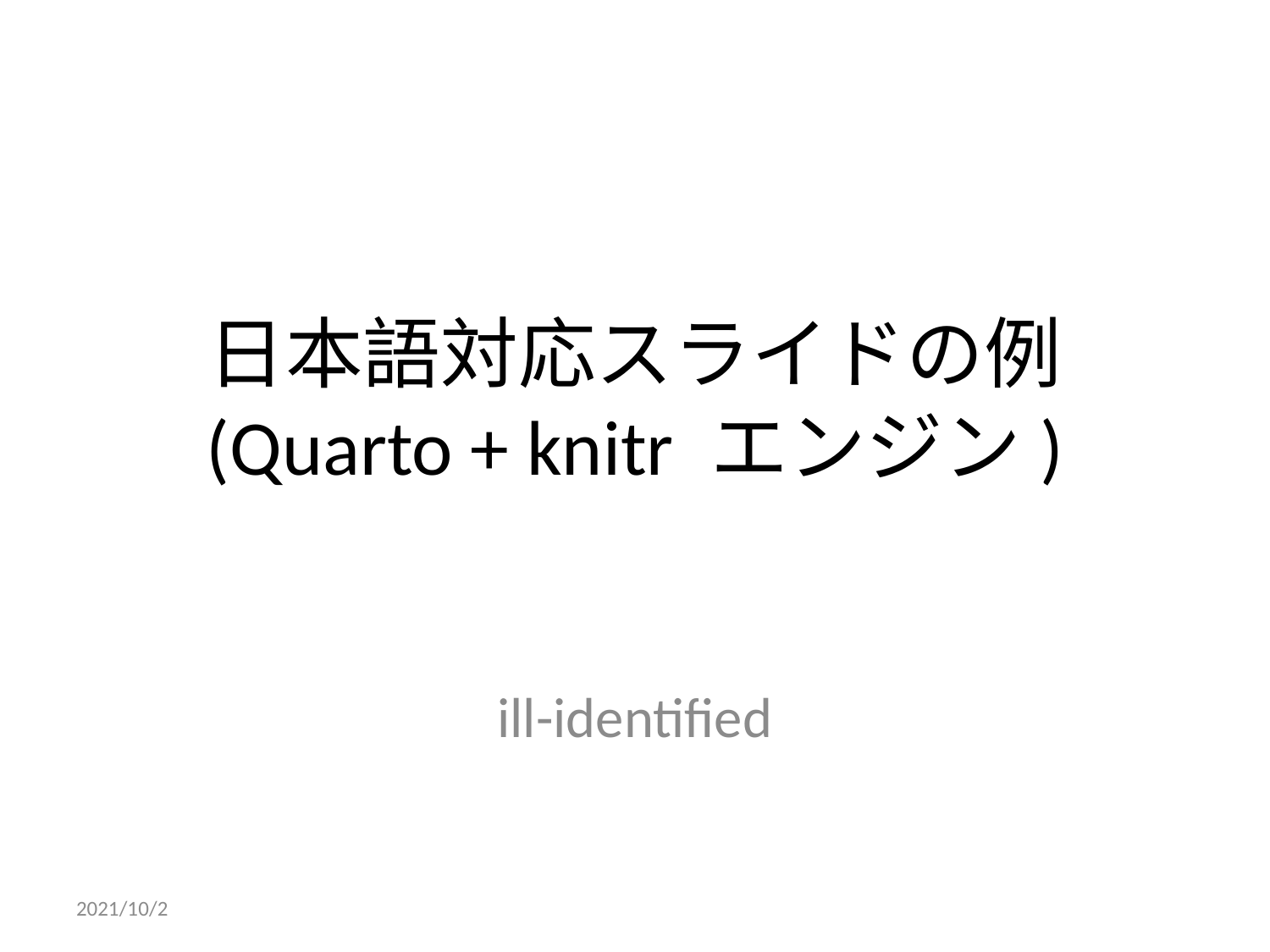

# 日本語対応スライドの例 (Quarto + knitr エンジン)
ill-identified
2021/10/2